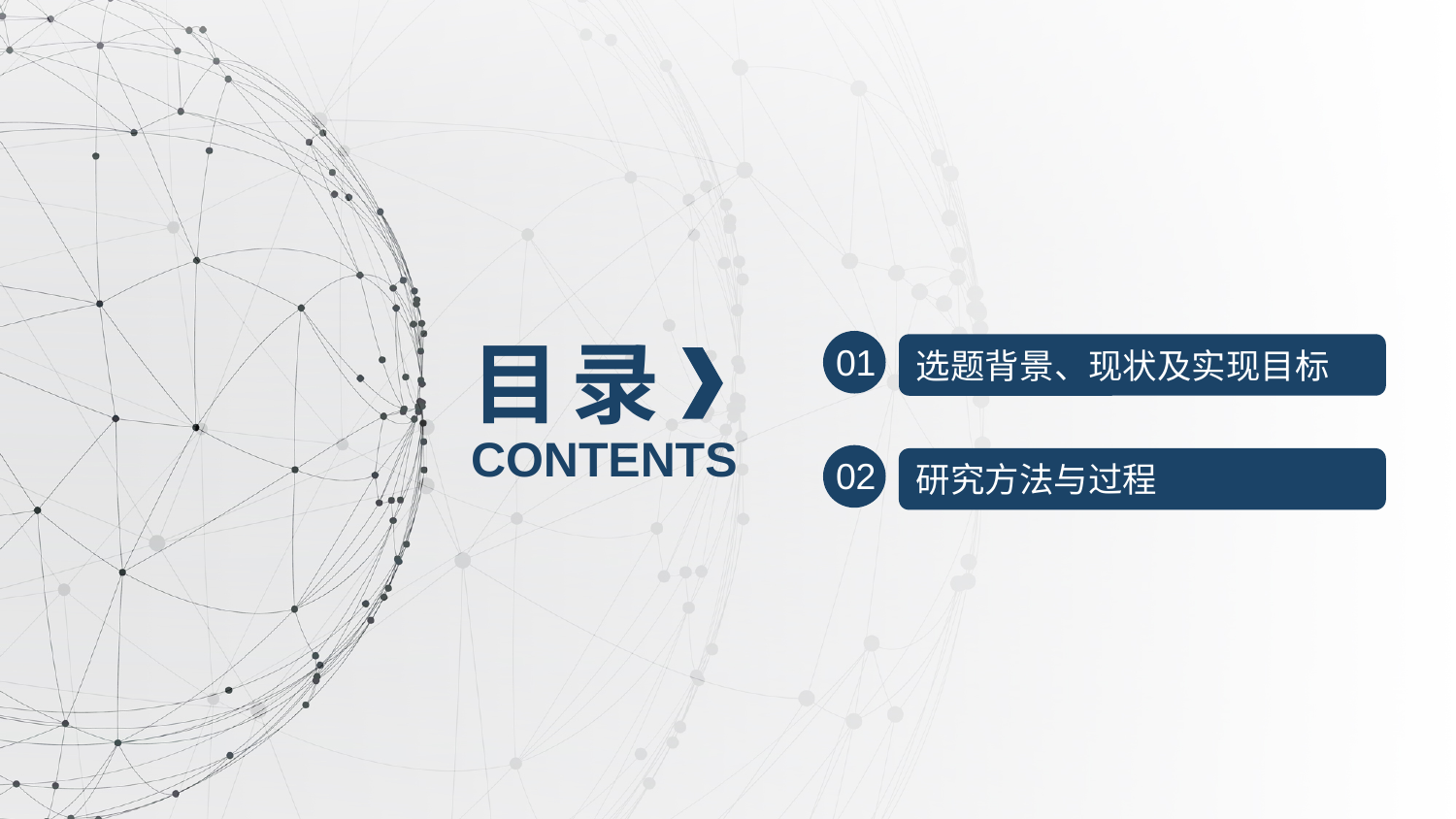

目 录

01
选题背景、现状及实现目标

CONTENTS

02
研究方法与过程